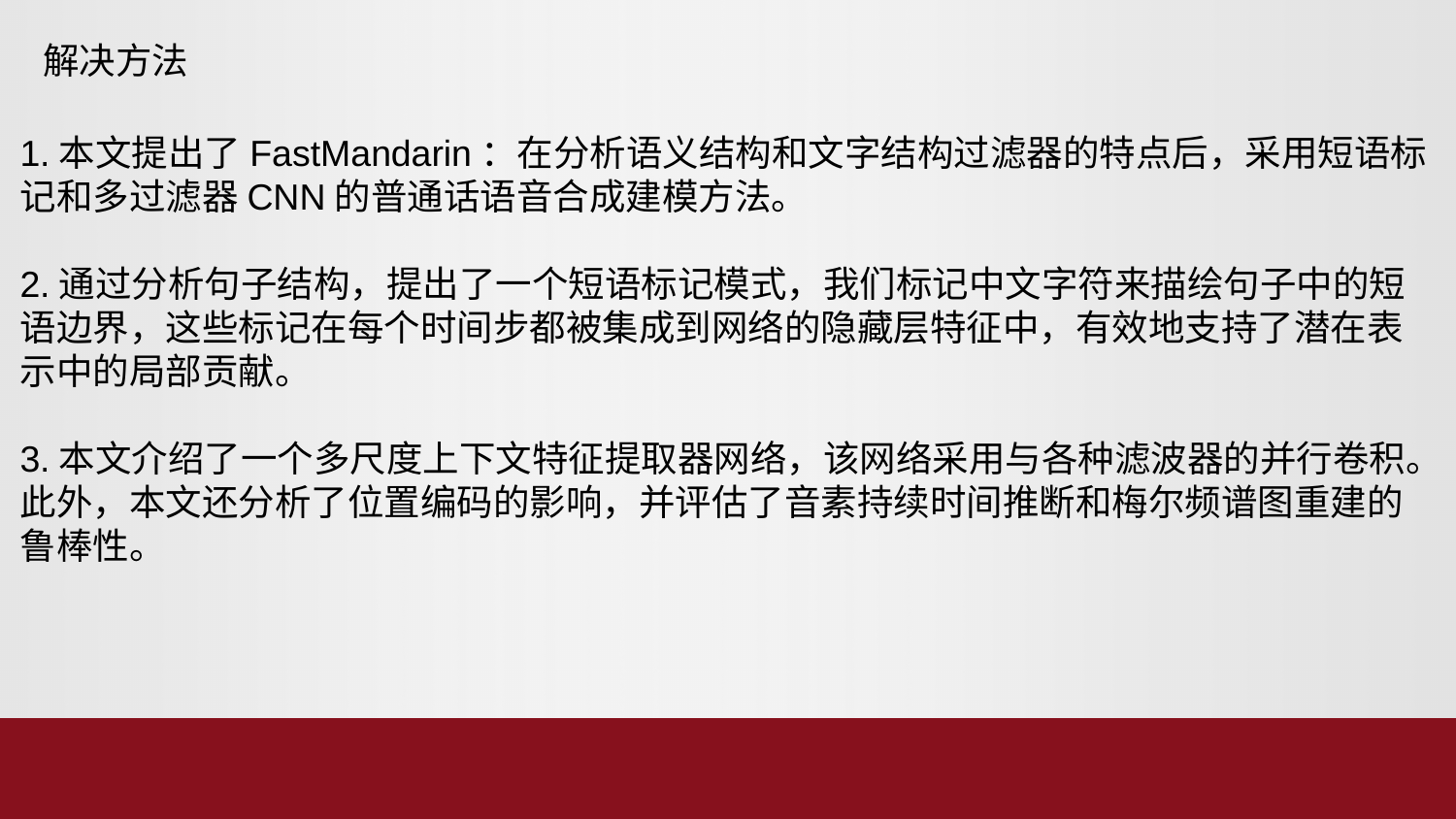

解决方法
1.本文提出了FastMandarin：在分析语义结构和文字结构过滤器的特点后，采用短语标记和多过滤器CNN的普通话语音合成建模方法。

2.通过分析句子结构，提出了一个短语标记模式，我们标记中文字符来描绘句子中的短语边界，这些标记在每个时间步都被集成到网络的隐藏层特征中，有效地支持了潜在表示中的局部贡献。

3.本文介绍了一个多尺度上下文特征提取器网络，该网络采用与各种滤波器的并行卷积。此外，本文还分析了位置编码的影响，并评估了音素持续时间推断和梅尔频谱图重建的鲁棒性。